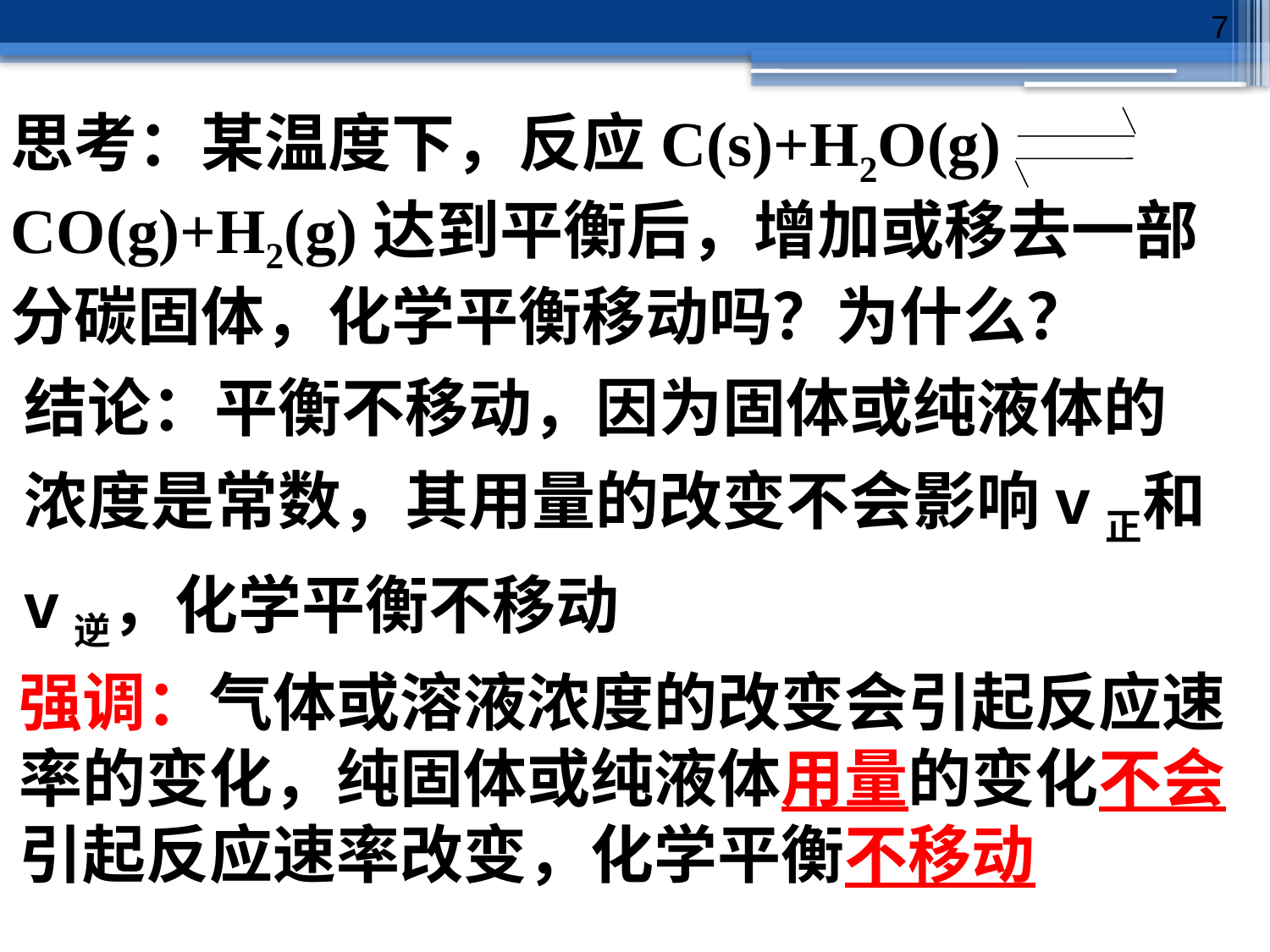

7
思考：某温度下，反应C(s)+H2O(g)        CO(g)+H2(g)达到平衡后，增加或移去一部分碳固体，化学平衡移动吗？为什么？

结论：平衡不移动，因为固体或纯液体的浓度是常数，其用量的改变不会影响v正和 v逆，化学平衡不移动
强调：气体或溶液浓度的改变会引起反应速
率的变化，纯固体或纯液体用量的变化不会
引起反应速率改变，化学平衡不移动